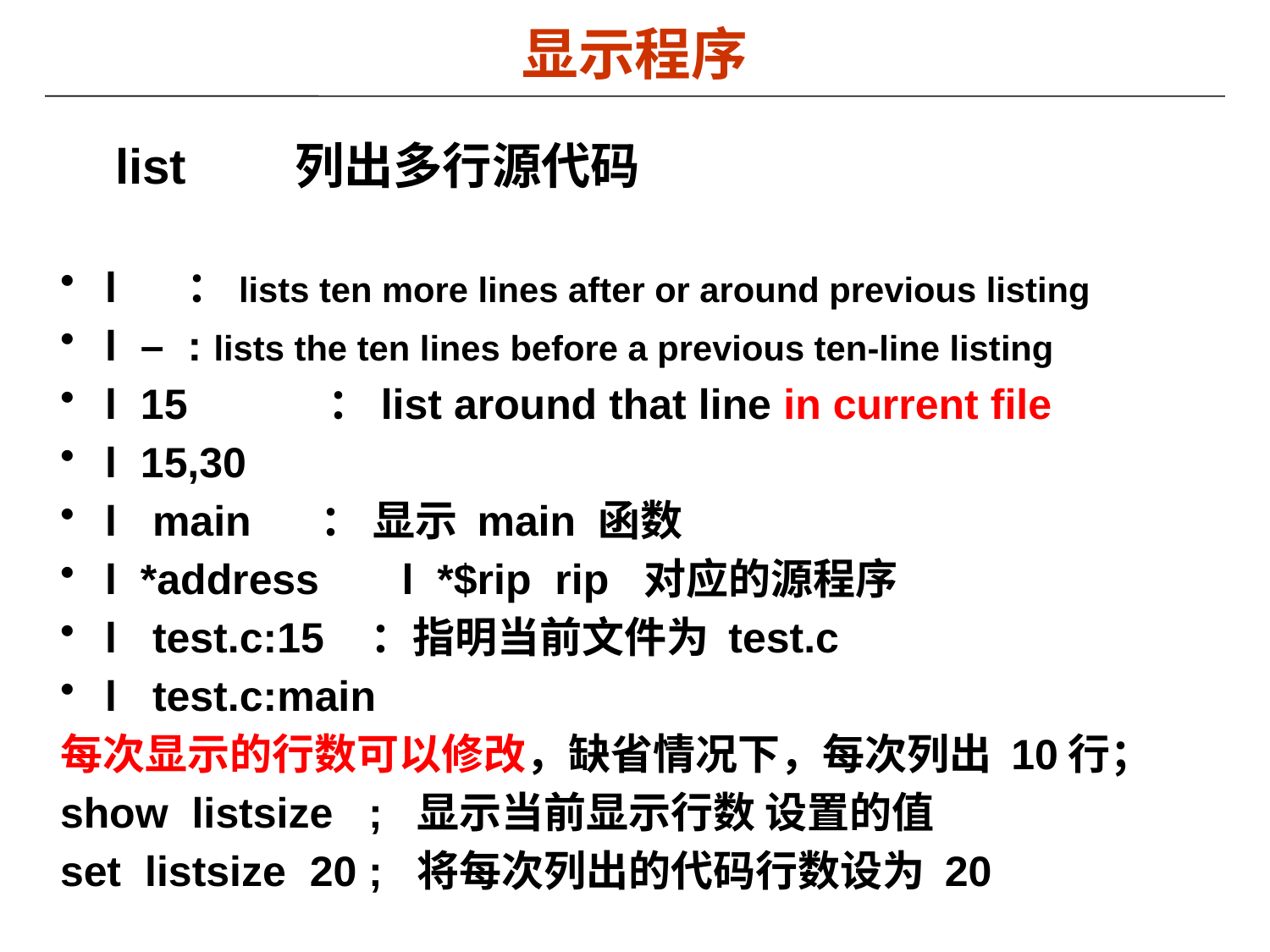

显示程序
    list       列出多行源代码

l     ：lists ten more lines after or around previous listing
l  –  : lists the ten lines before a previous ten-line listing
l  15           ：list around that line in current file
l  15,30
l   main     ： 显示 main 函数
l  *address       l  *$rip  rip  对应的源程序
l   test.c:15   ：指明当前文件为 test.c
l   test.c:main
每次显示的行数可以修改，缺省情况下，每次列出 10行；
show  listsize   ;  显示当前显示行数 设置的值
set  listsize  20 ;  将每次列出的代码行数设为 20